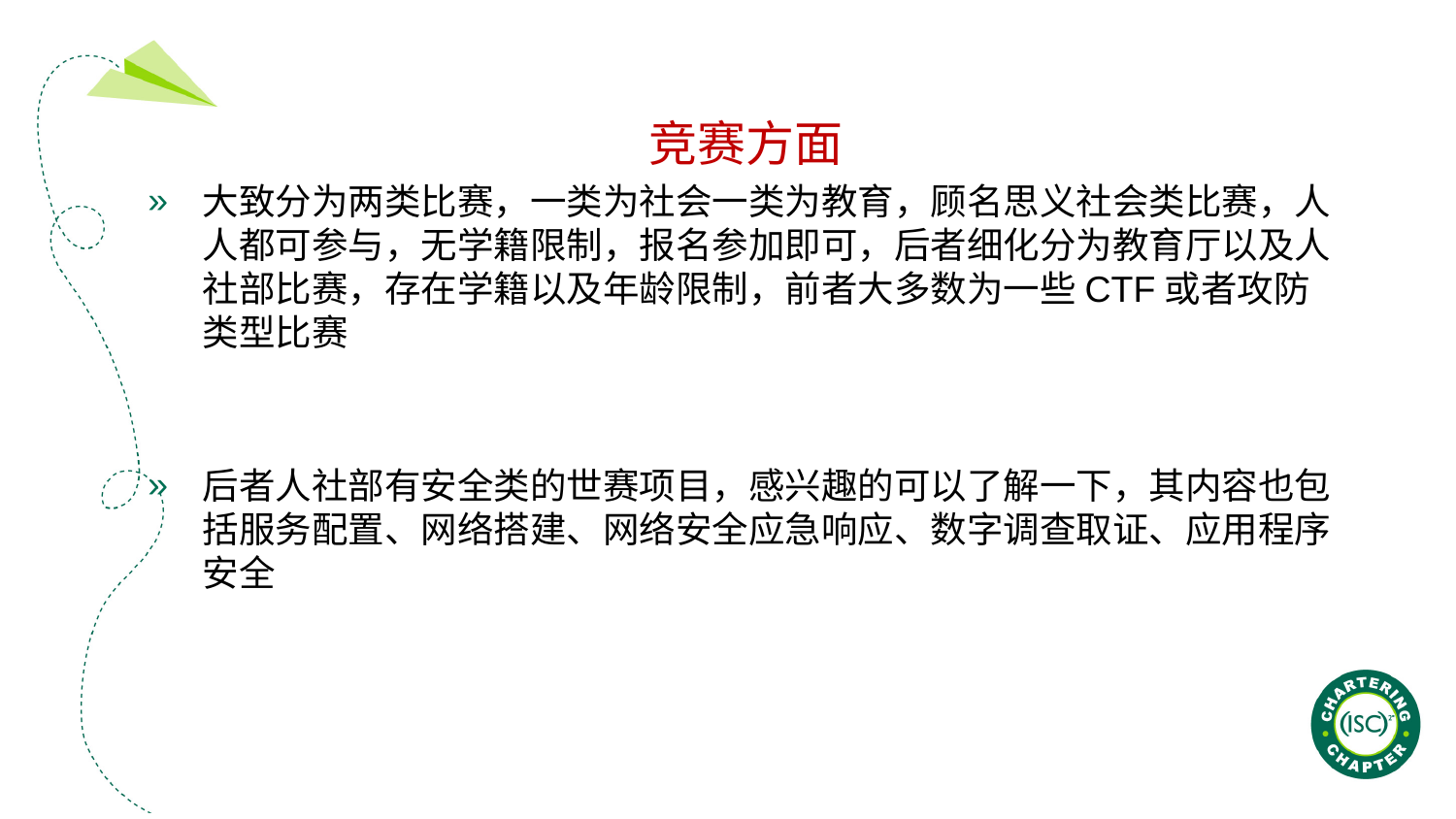

竞赛方面
大致分为两类比赛，一类为社会一类为教育，顾名思义社会类比赛，人人都可参与，无学籍限制，报名参加即可，后者细化分为教育厅以及人社部比赛，存在学籍以及年龄限制，前者大多数为一些CTF或者攻防类型比赛

后者人社部有安全类的世赛项目，感兴趣的可以了解一下，其内容也包括服务配置、网络搭建、网络安全应急响应、数字调查取证、应用程序安全